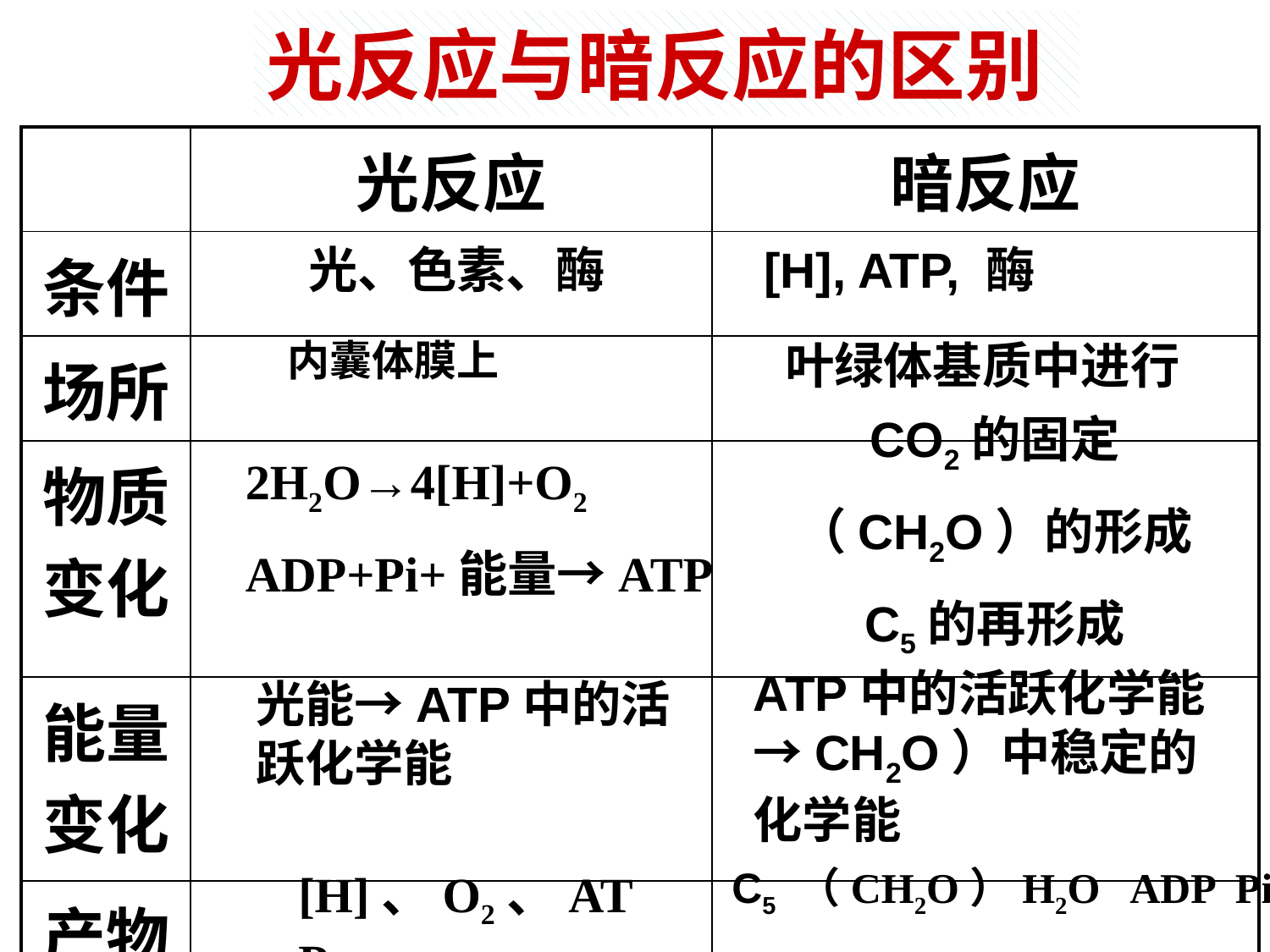

光反应与暗反应的区别
|  | 光反应 | 暗反应 |
| --- | --- | --- |
| 条件 |  |  |
| 场所 |  |  |
| 物质变化 |  |  |
| 能量变化 |  |  |
| 产物 |  |  |
光、色素、酶
[H], ATP, 酶
内囊体膜上
叶绿体基质中进行
CO2的固定
（CH2O）的形成
C5的再形成
2H2O→4[H]+O2
ADP+Pi+能量→ATP
ATP中的活跃化学能→CH2O）中稳定的化学能
光能→ATP中的活跃化学能
C5 （CH2O）H2O   ADP  Pi
[H]、O2、ATP